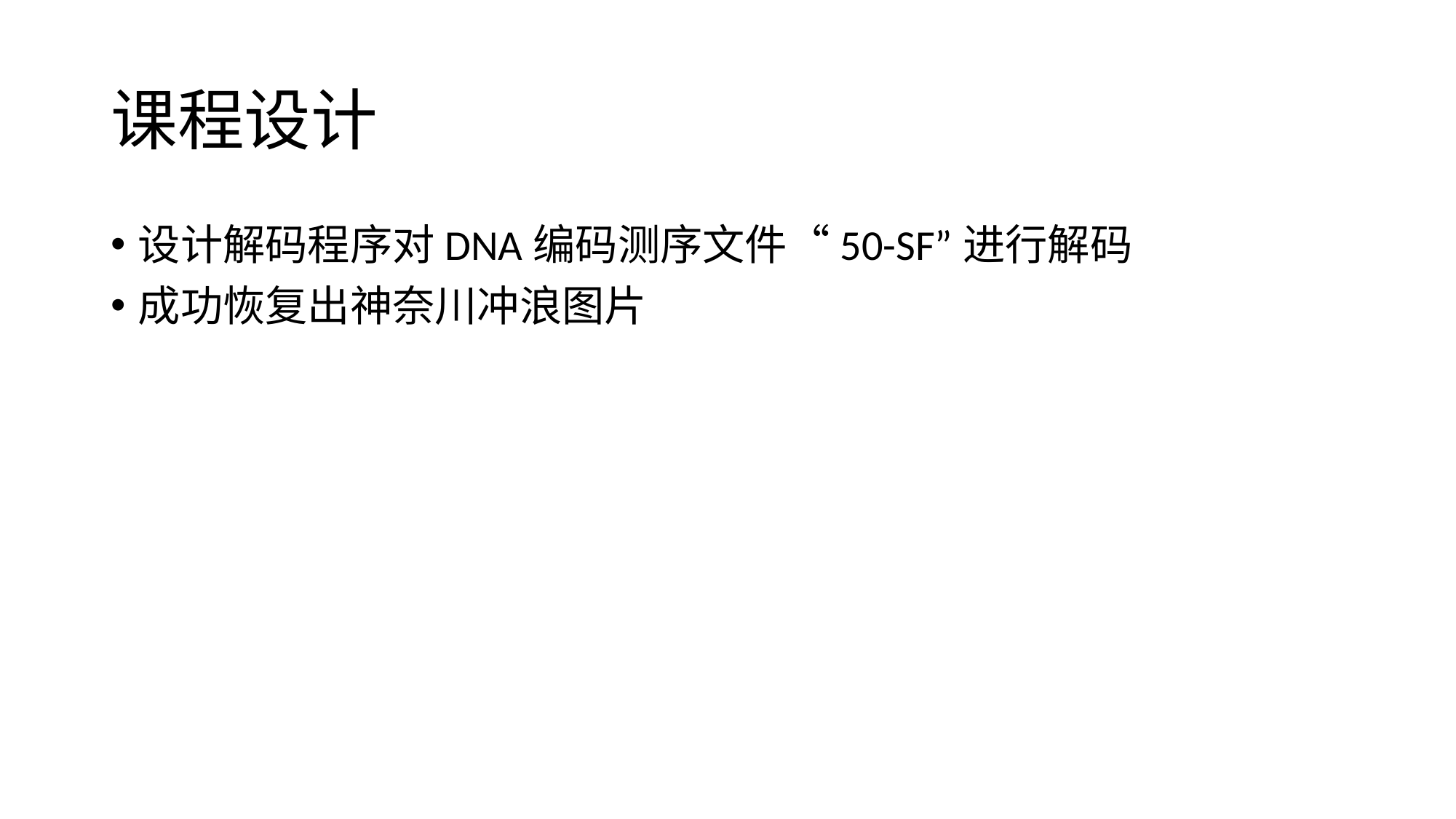

# 课程设计
设计解码程序对DNA编码测序文件“50-SF”进行解码
成功恢复出神奈川冲浪图片